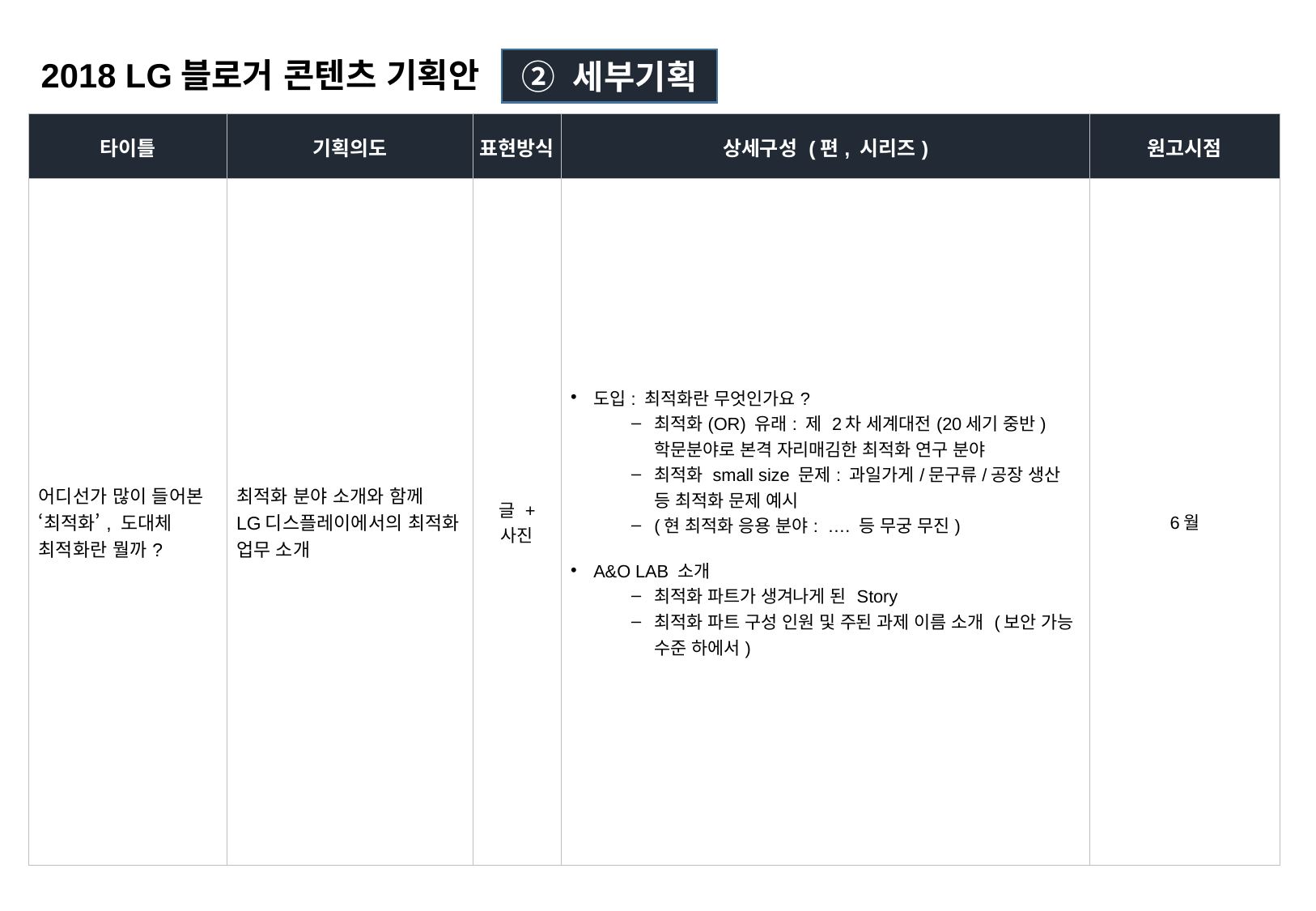

2018 LG블로거 콘텐츠 기획안
② 세부기획
| 타이틀 | 기획의도 | 표현방식 | 상세구성 (편, 시리즈) | 원고시점 |
| --- | --- | --- | --- | --- |
| 어디선가 많이 들어본 ‘최적화’, 도대체 최적화란 뭘까? | 최적화 분야 소개와 함께 LG디스플레이에서의 최적화 업무 소개 | 글 + 사진 | 도입: 최적화란 무엇인가요? 최적화(OR) 유래: 제 2차 세계대전(20세기 중반) 학문분야로 본격 자리매김한 최적화 연구 분야 최적화 small size 문제: 과일가게/문구류/공장 생산 등 최적화 문제 예시 (현 최적화 응용 분야: …. 등 무궁 무진) A&O LAB 소개 최적화 파트가 생겨나게 된 Story 최적화 파트 구성 인원 및 주된 과제 이름 소개 (보안 가능 수준 하에서) | 6월 |